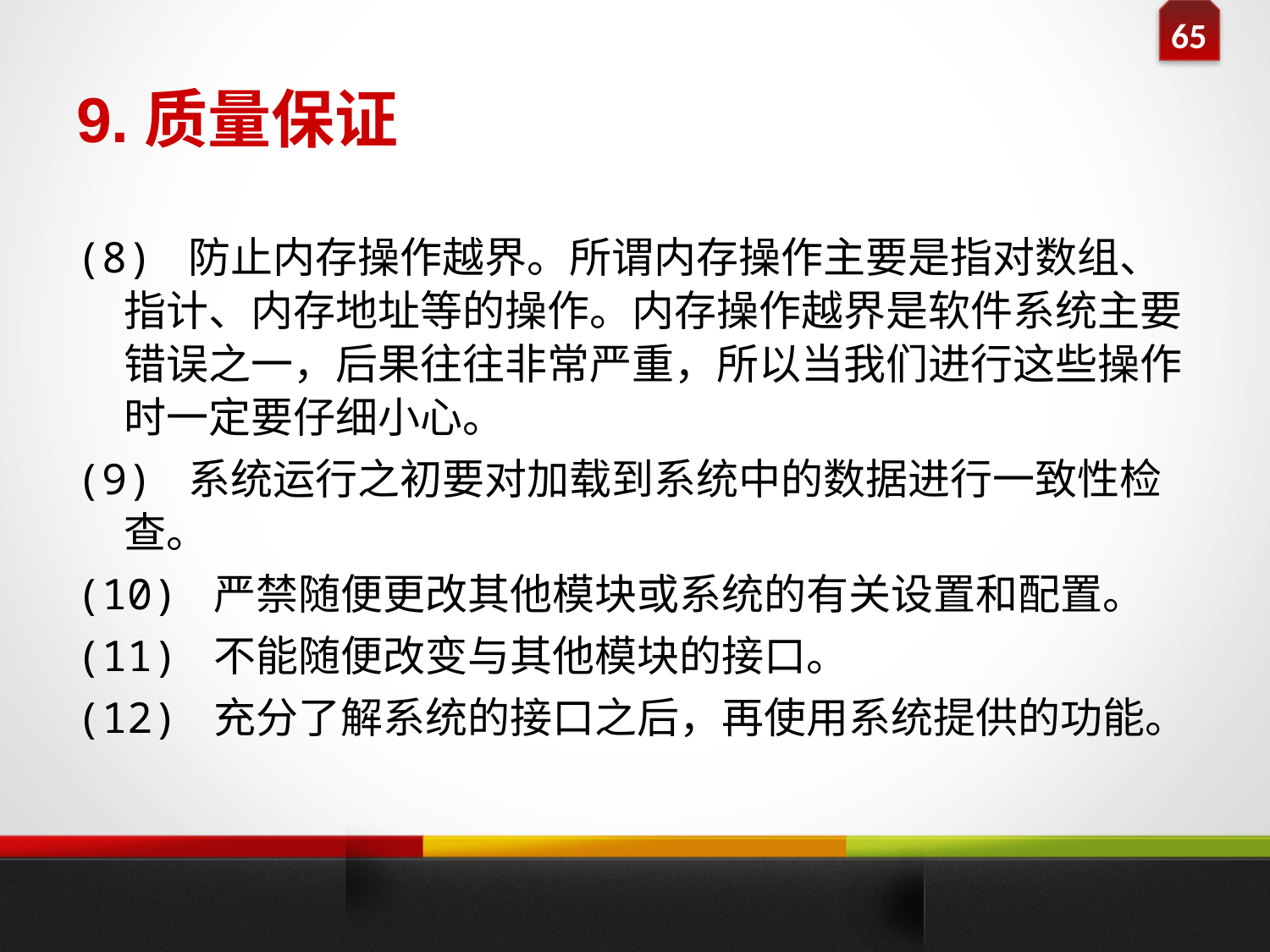

# 9.质量保证
(8) 防止内存操作越界。所谓内存操作主要是指对数组、指计、内存地址等的操作。内存操作越界是软件系统主要错误之一，后果往往非常严重，所以当我们进行这些操作时一定要仔细小心。
(9) 系统运行之初要对加载到系统中的数据进行一致性检查。
(10) 严禁随便更改其他模块或系统的有关设置和配置。
(11) 不能随便改变与其他模块的接口。
(12) 充分了解系统的接口之后，再使用系统提供的功能。